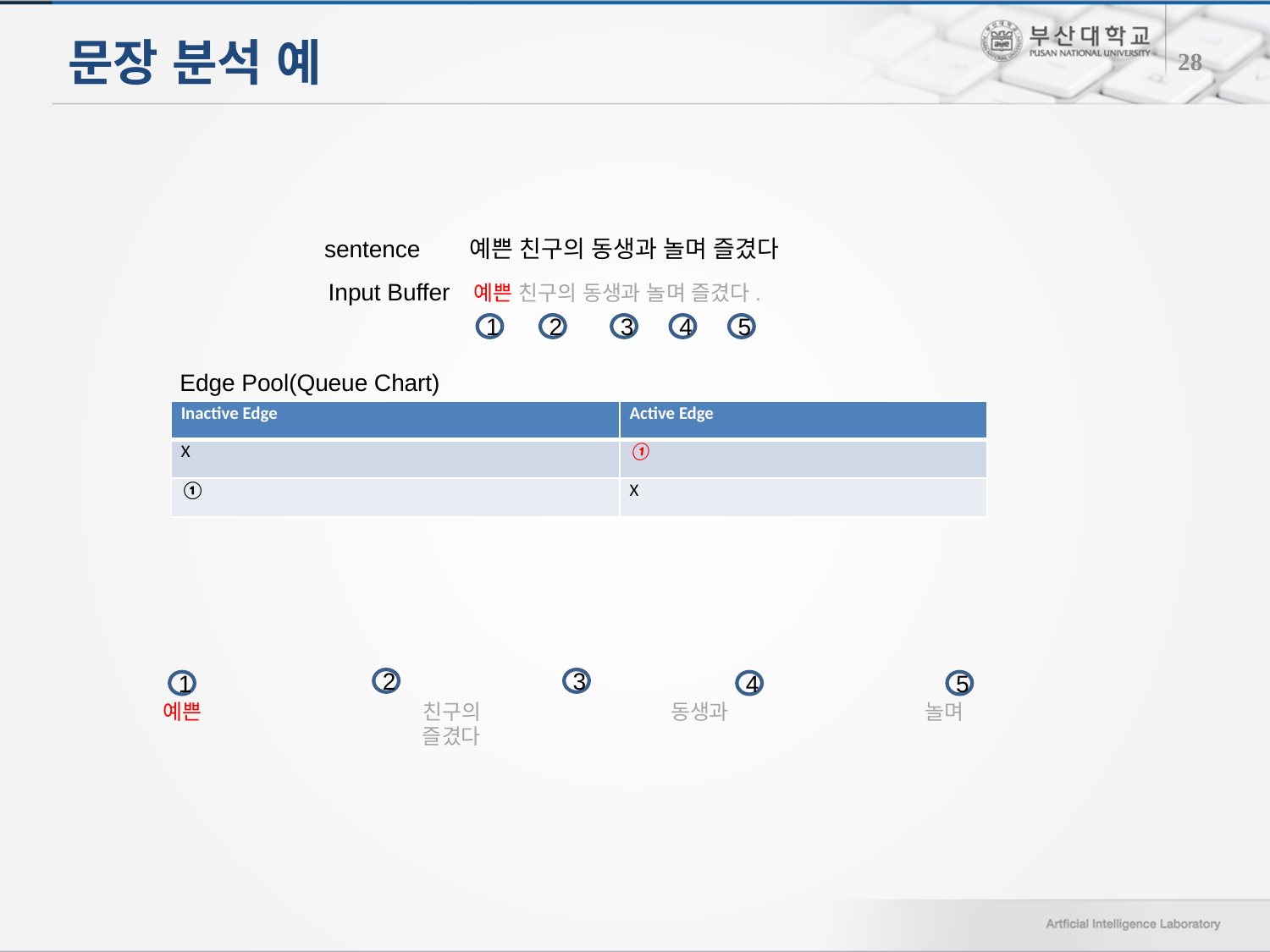

# 문장 분석 예
28
sentence
예쁜 친구의 동생과 놀며 즐겼다
Input Buffer
예쁜 친구의 동생과 놀며 즐겼다.
1
2
3
4
5
Edge Pool(Queue Chart)
| Inactive Edge | Active Edge |
| --- | --- |
| X | ① |
| ① | X |
2
3
1
4
5
예쁜		 친구의 		동생과 		놀며		 즐겼다